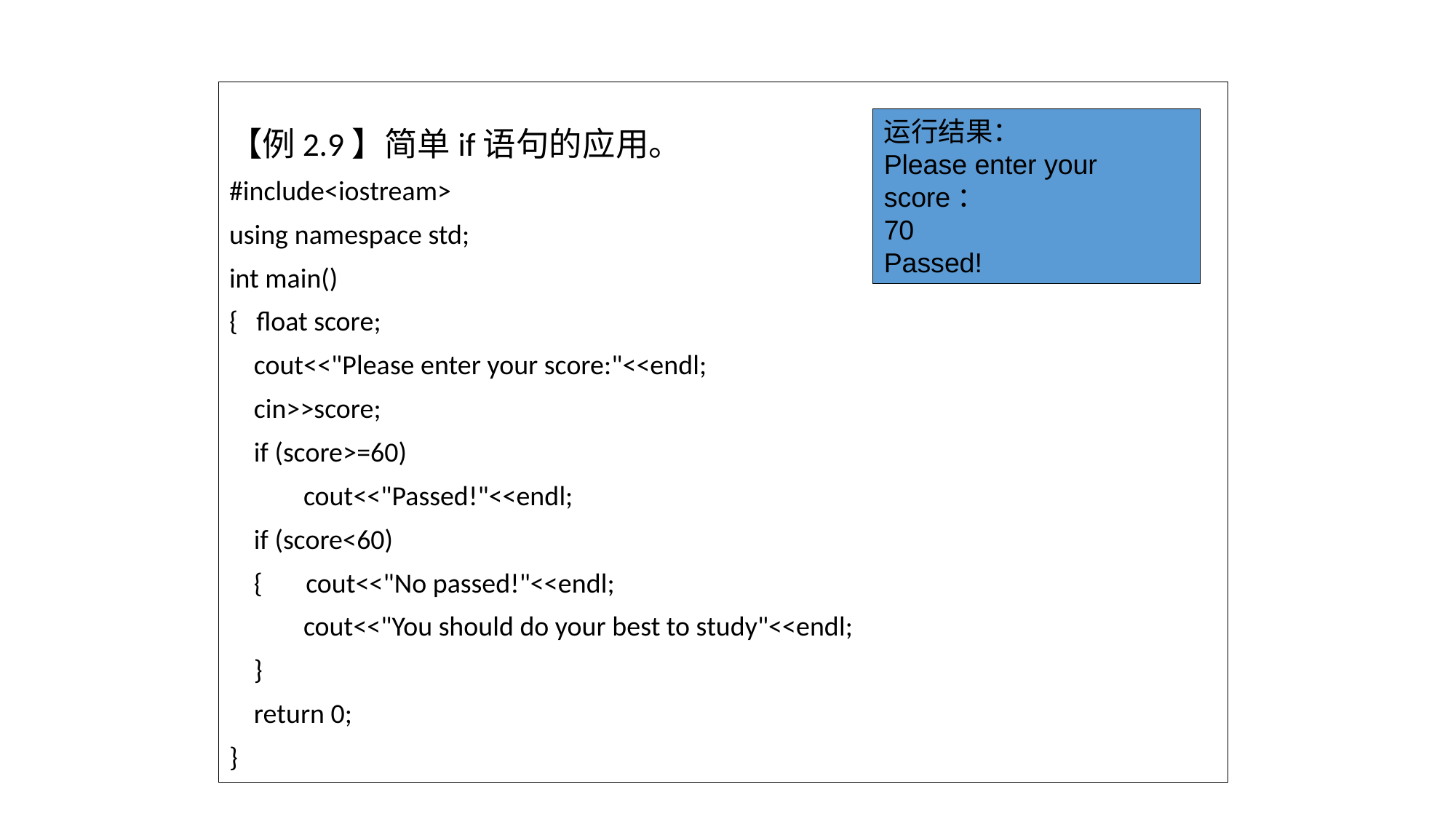

【例2.9】简单if语句的应用。
#include<iostream>
using namespace std;
int main()
{   float score;
    cout<<"Please enter your score:"<<endl;
    cin>>score;
    if (score>=60)
            cout<<"Passed!"<<endl;
    if (score<60)
    {       cout<<"No passed!"<<endl;
            cout<<"You should do your best to study"<<endl;
    }
    return 0;
}
运行结果：
Please enter your score：
70
Passed!